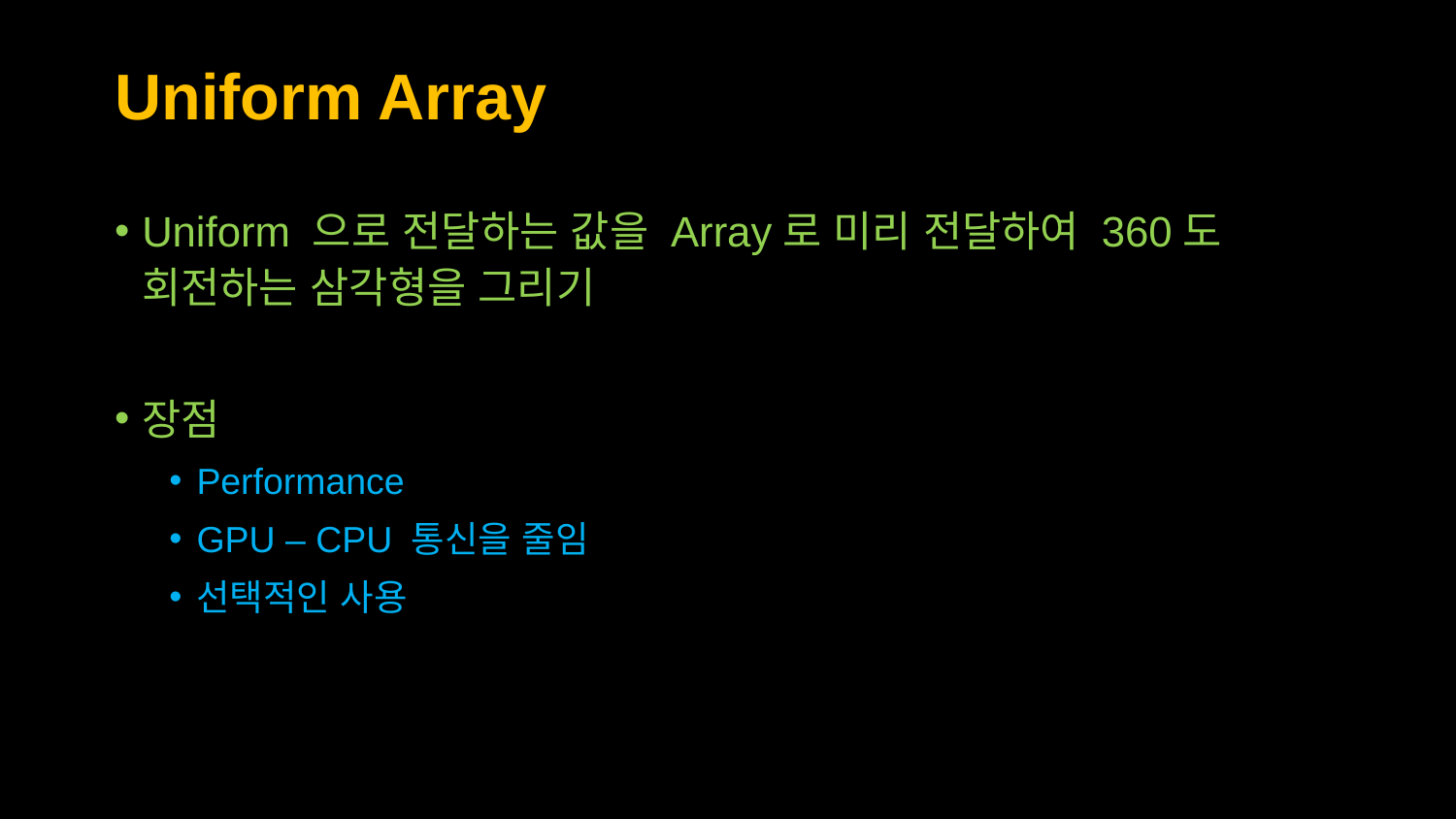

# Uniform Array
Uniform 으로 전달하는 값을 Array로 미리 전달하여 360도 회전하는 삼각형을 그리기

장점
Performance
GPU – CPU 통신을 줄임
선택적인 사용